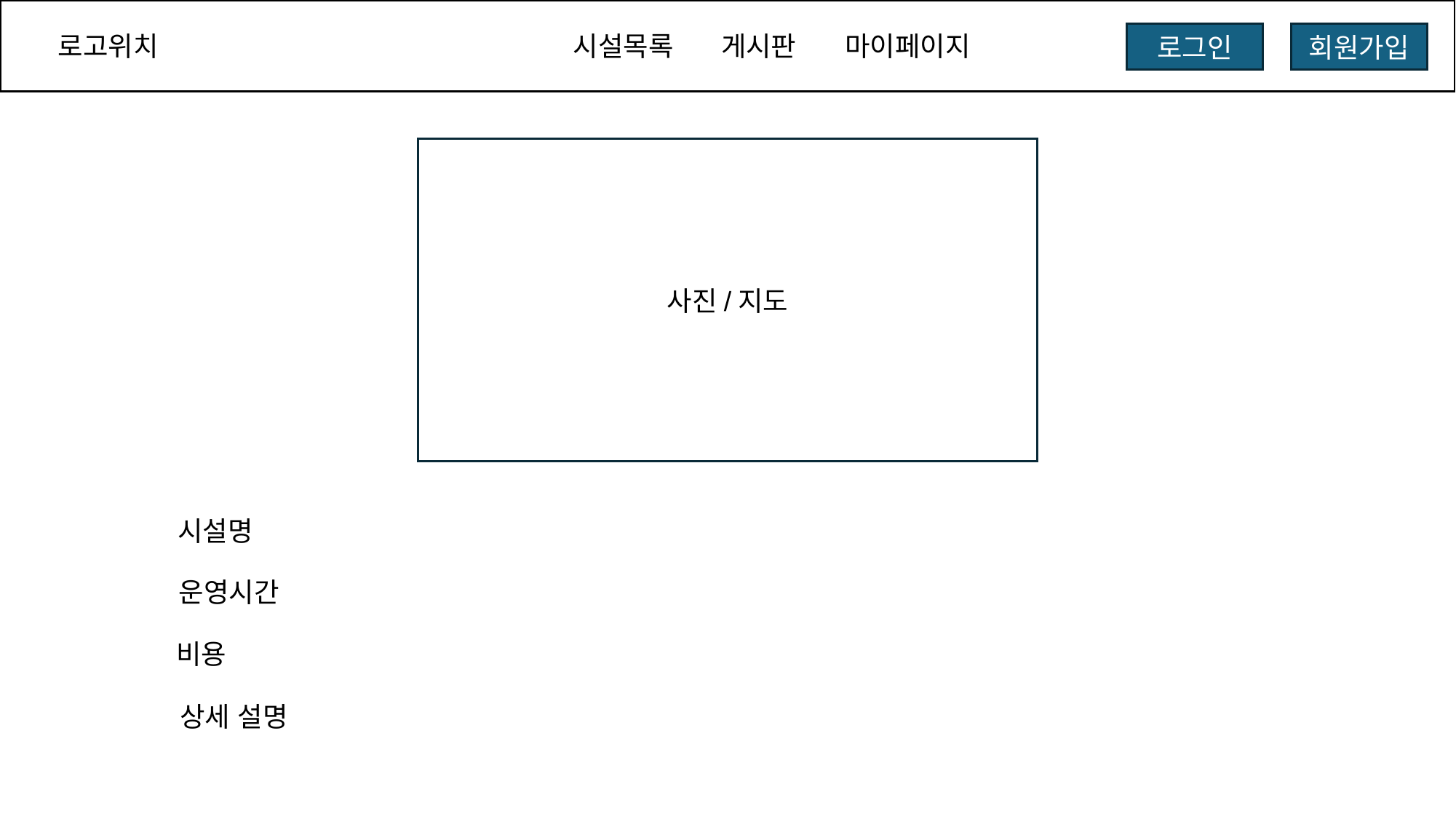

로고위치
시설목록
게시판
마이페이지
로그인
회원가입
사진/지도
시설명
운영시간
비용
상세 설명